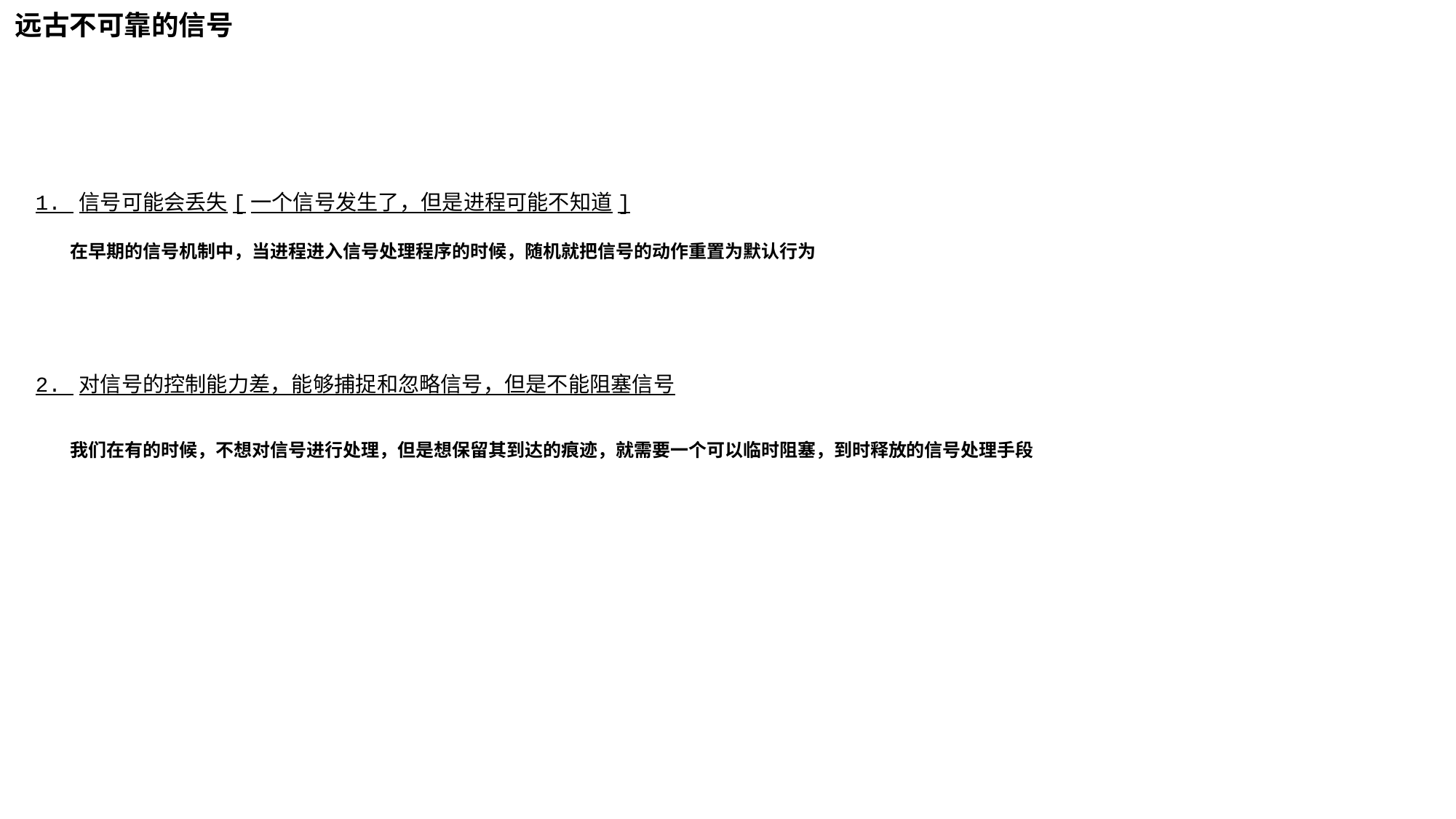

远古不可靠的信号
1. 信号可能会丢失[一个信号发生了，但是进程可能不知道]
在早期的信号机制中，当进程进入信号处理程序的时候，随机就把信号的动作重置为默认行为
2. 对信号的控制能力差，能够捕捉和忽略信号，但是不能阻塞信号
我们在有的时候，不想对信号进行处理，但是想保留其到达的痕迹，就需要一个可以临时阻塞，到时释放的信号处理手段